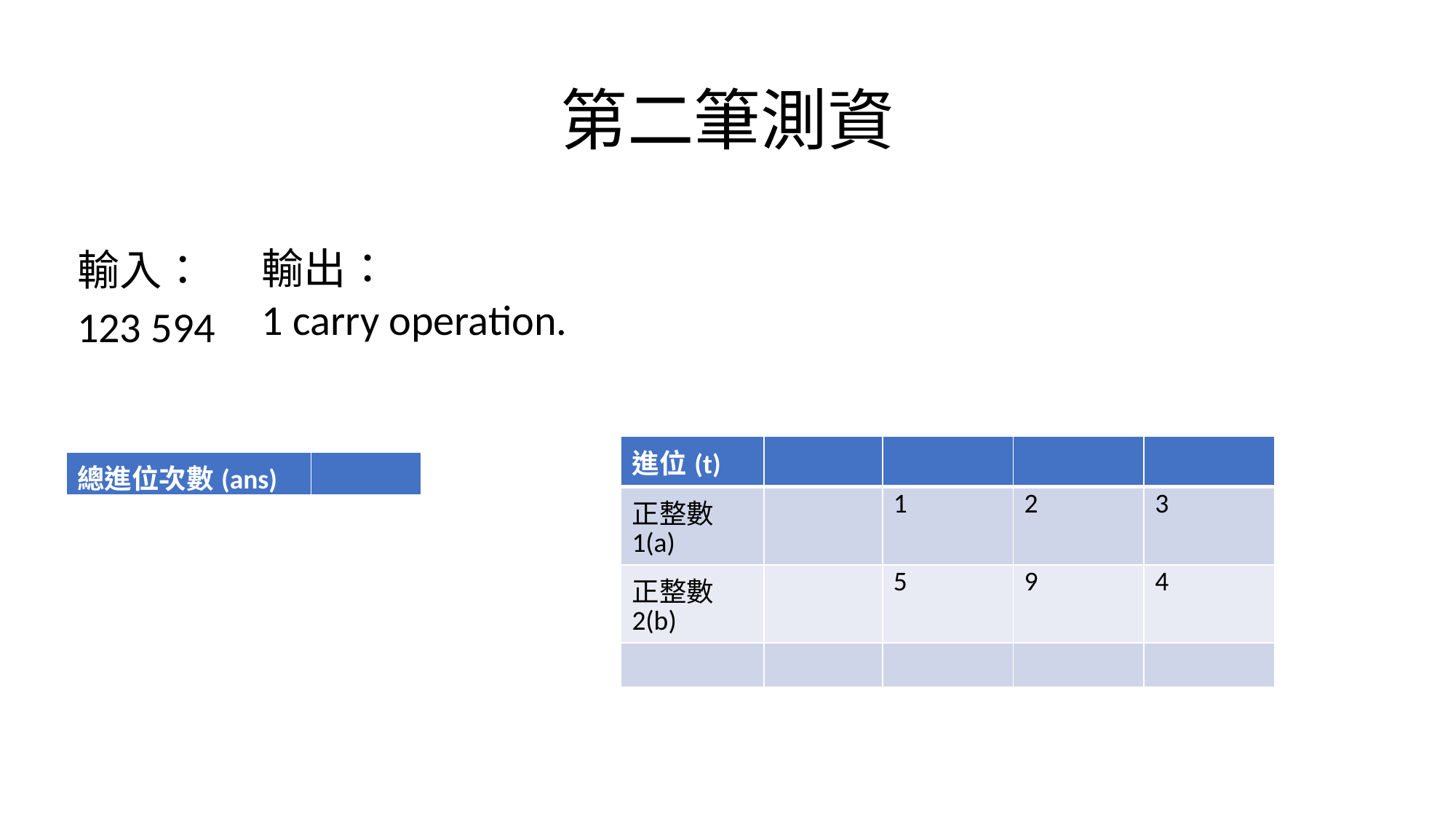

# 第二筆測資
輸入：
123 594

輸出：
1 carry operation.

| 進位(t) |  |  |  |  |
| --- | --- | --- | --- | --- |
| 正整數1(a) |  | 1 | 2 | 3 |
| 正整數2(b) |  | 5 | 9 | 4 |
|  |  |  |  |  |
| 總進位次數(ans) |  |
| --- | --- |